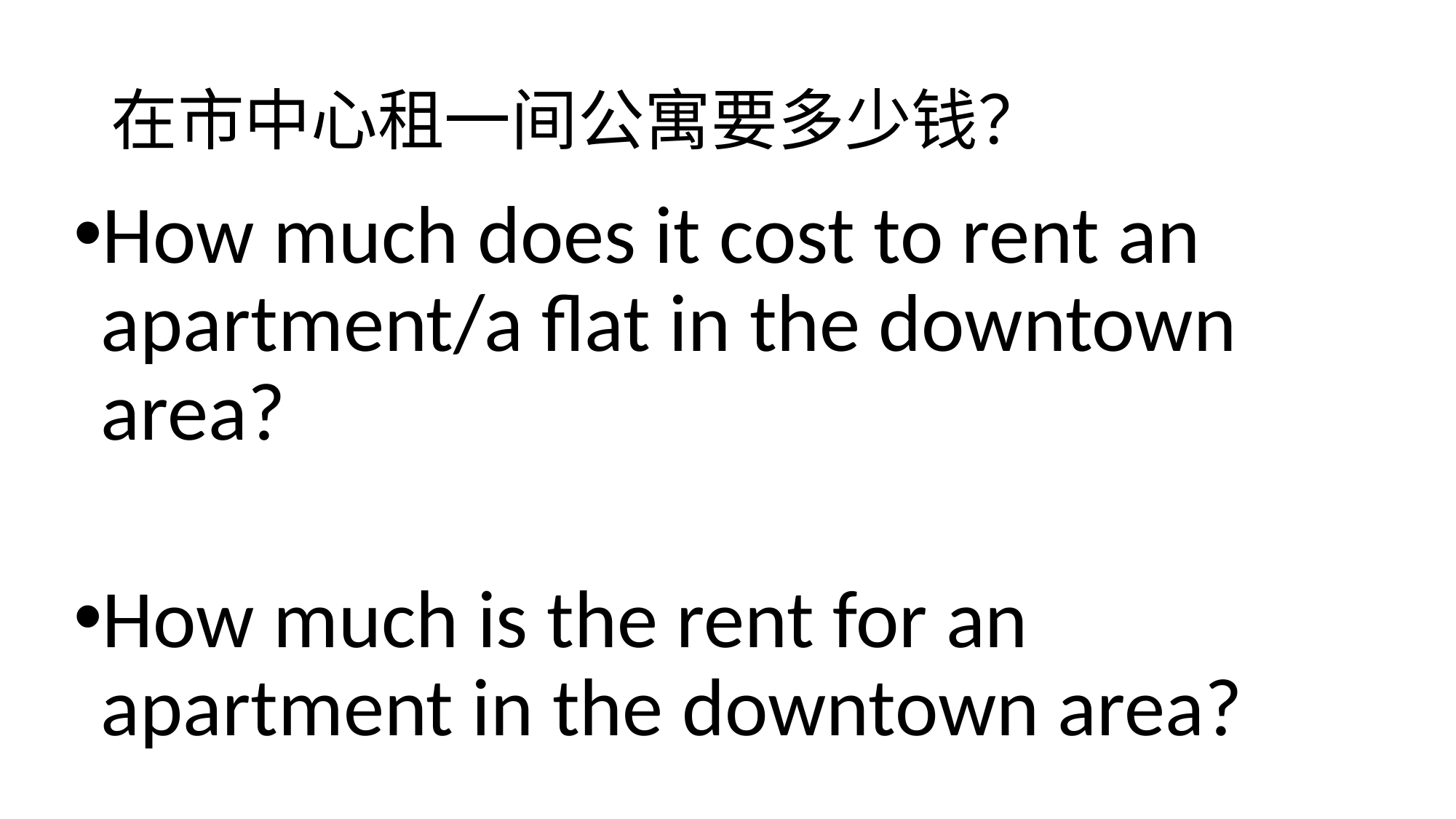

# 在市中心租一间公寓要多少钱？
How much does it cost to rent an apartment/a flat in the downtown area?

How much is the rent for an apartment in the downtown area?